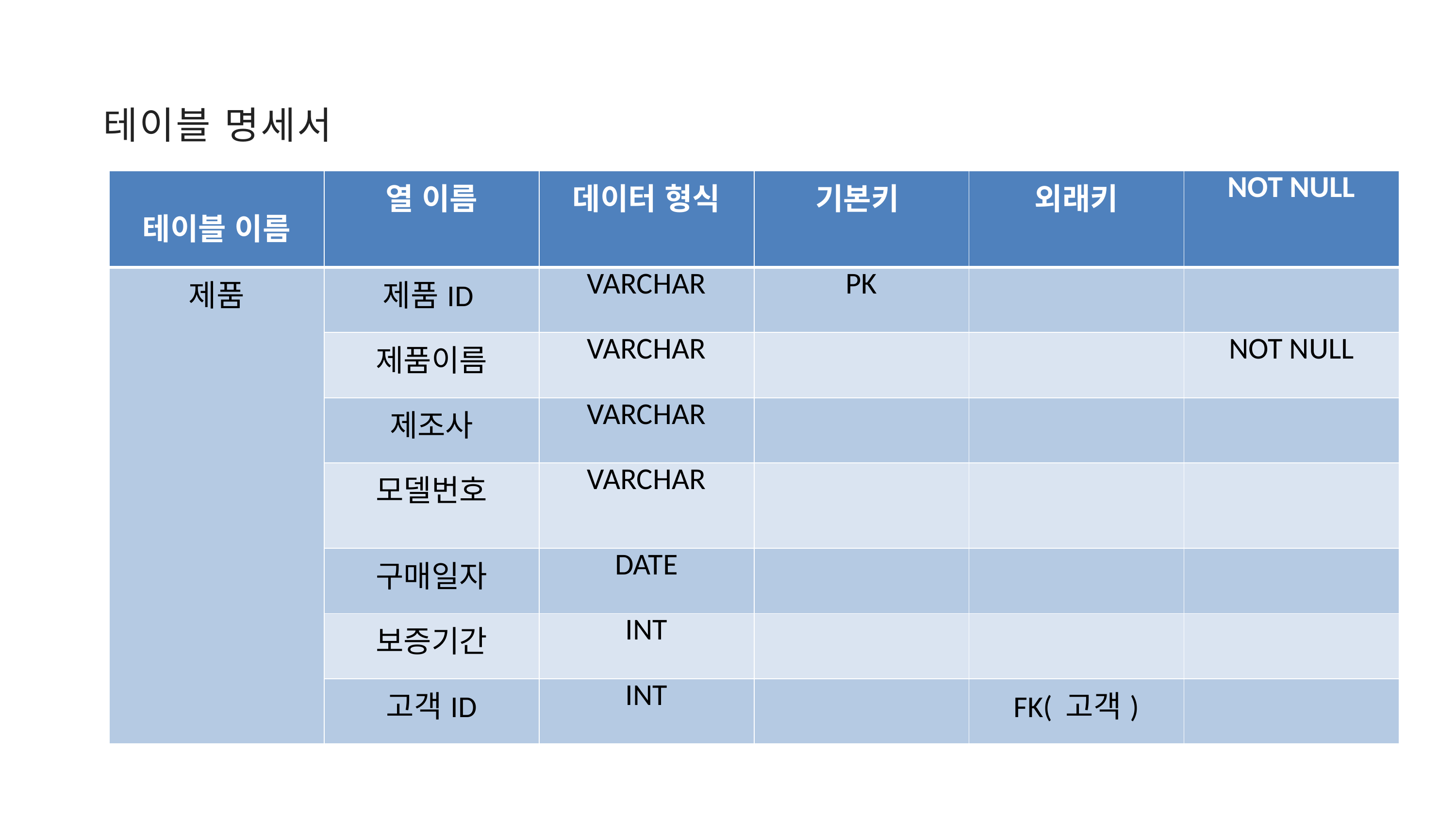

테이블 명세서
| 테이블 이름 | 열 이름 | 데이터 형식 | 기본키 | 외래키 | NOT NULL |
| --- | --- | --- | --- | --- | --- |
| 제품 | 제품ID | VARCHAR | PK |  |  |
|  | 제품이름 | VARCHAR |  |  | NOT NULL |
|  | 제조사 | VARCHAR |  |  |  |
|  | 모델번호 | VARCHAR |  |  |  |
|  | 구매일자 | DATE |  |  |  |
|  | 보증기간 | INT |  |  |  |
|  | 고객ID | INT |  | FK( 고객) |  |